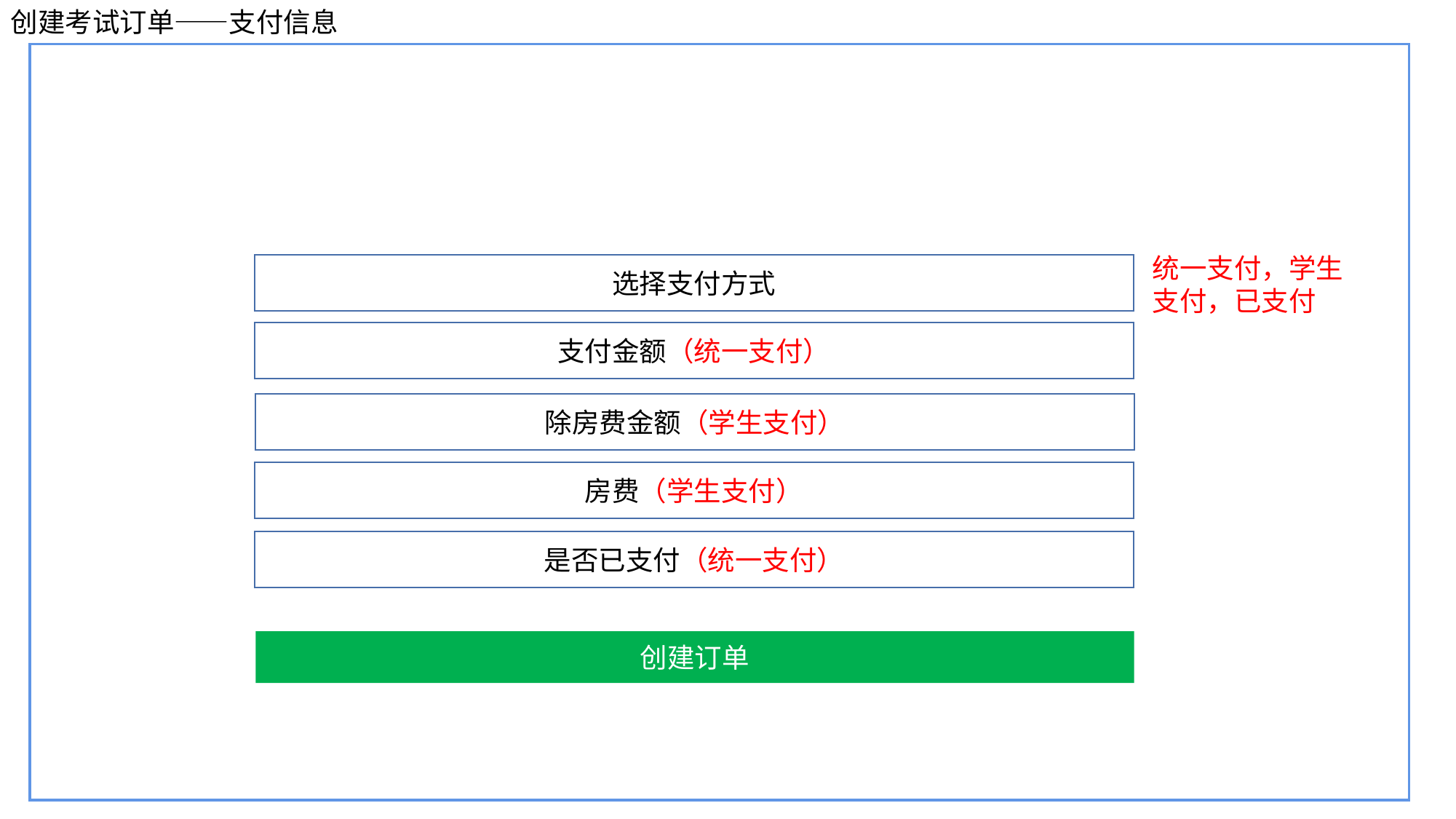

创建考试订单——支付信息

统一支付，学生支付，已支付
选择支付方式
支付金额（统一支付）
除房费金额（学生支付）
房费（学生支付）
是否已支付（统一支付）
创建订单